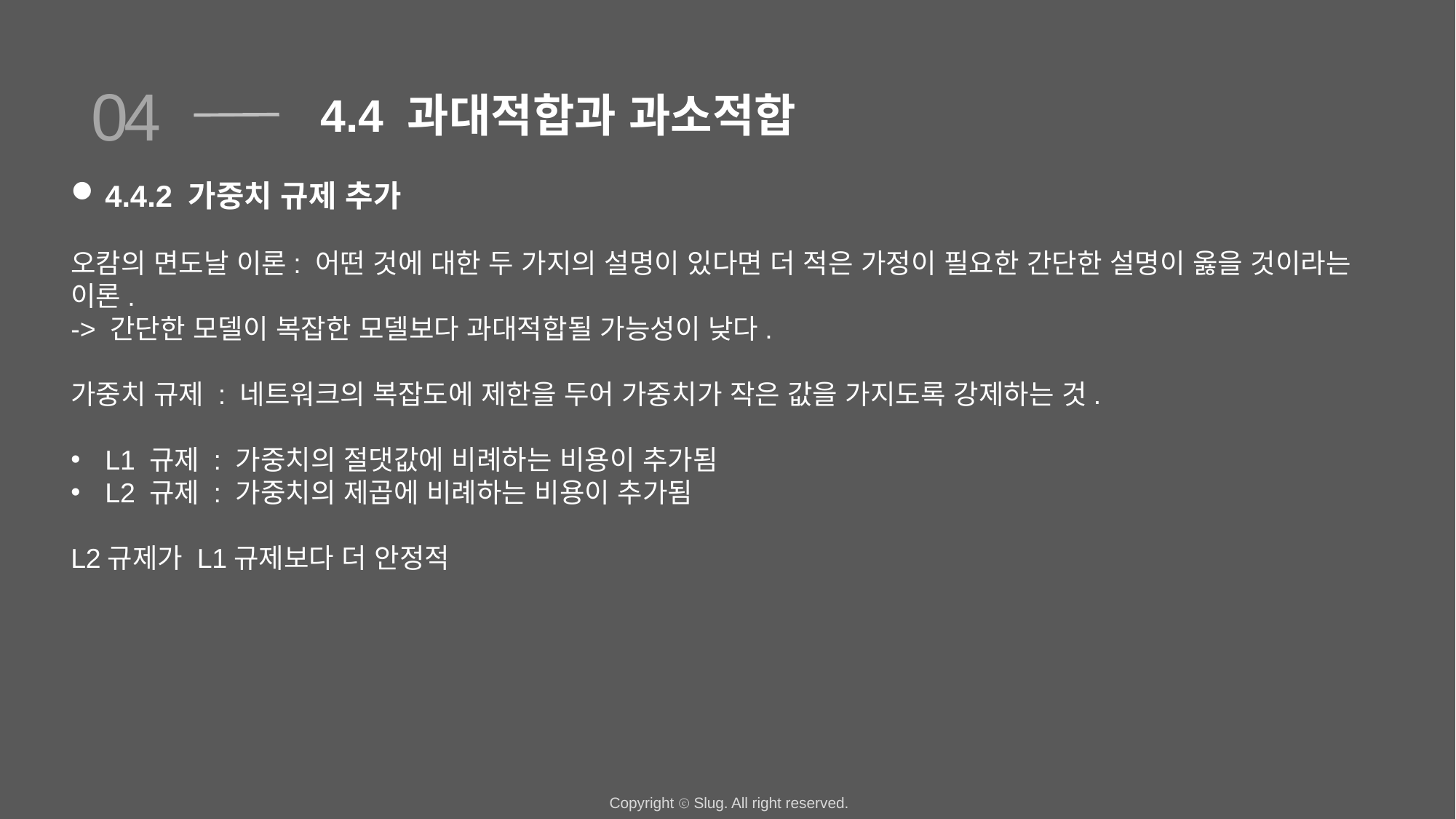

04
4.4 과대적합과 과소적합
4.4.2 가중치 규제 추가

오캄의 면도날 이론: 어떤 것에 대한 두 가지의 설명이 있다면 더 적은 가정이 필요한 간단한 설명이 옳을 것이라는 이론.
-> 간단한 모델이 복잡한 모델보다 과대적합될 가능성이 낮다.

가중치 규제 : 네트워크의 복잡도에 제한을 두어 가중치가 작은 값을 가지도록 강제하는 것.

L1 규제 : 가중치의 절댓값에 비례하는 비용이 추가됨
L2 규제 : 가중치의 제곱에 비례하는 비용이 추가됨

L2규제가 L1규제보다 더 안정적

Copyright ⓒ Slug. All right reserved.